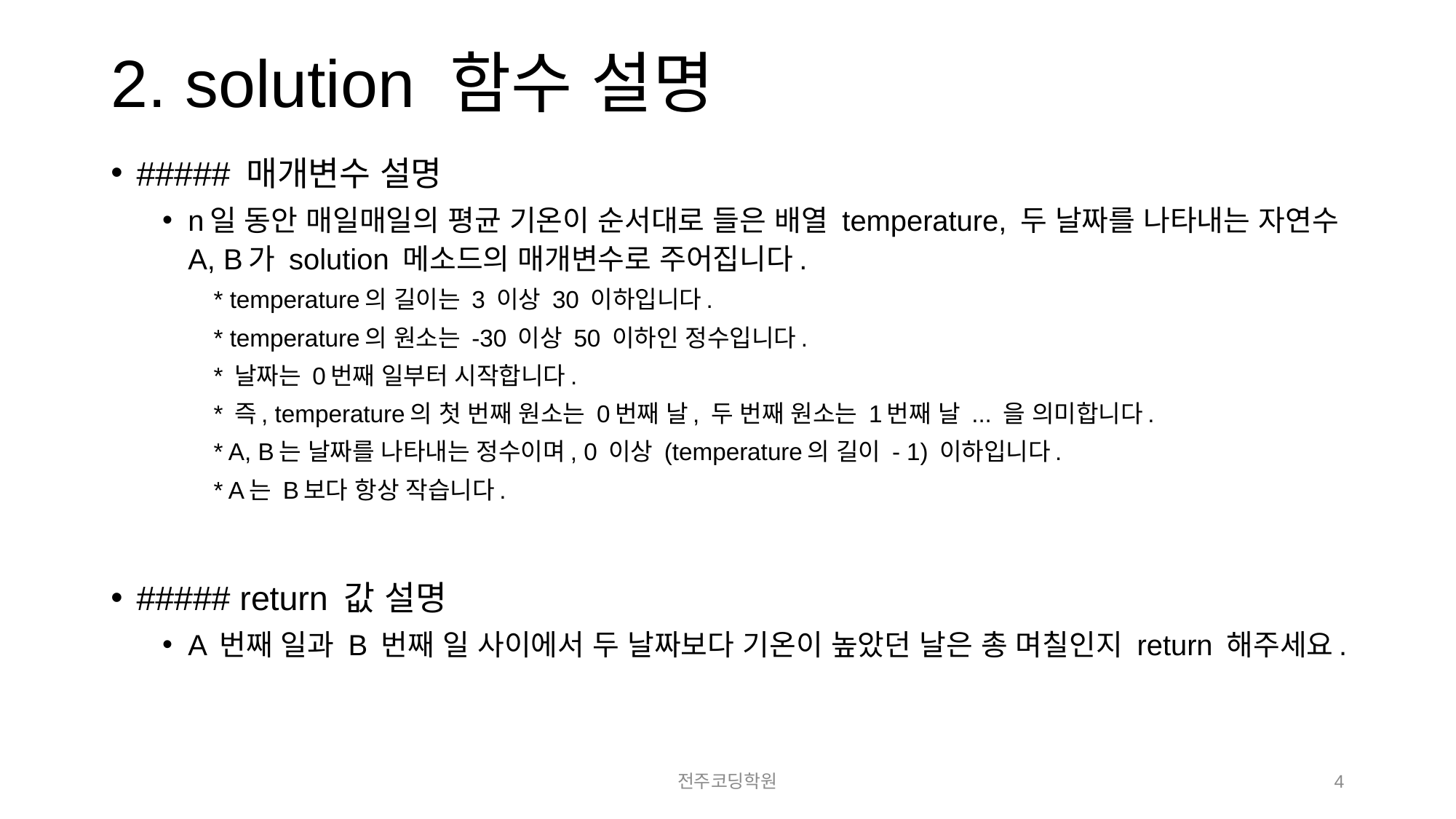

# 2. solution 함수 설명
##### 매개변수 설명
n일 동안 매일매일의 평균 기온이 순서대로 들은 배열 temperature, 두 날짜를 나타내는 자연수 A, B가 solution 메소드의 매개변수로 주어집니다.
* temperature의 길이는 3 이상 30 이하입니다.
* temperature의 원소는 -30 이상 50 이하인 정수입니다.
* 날짜는 0번째 일부터 시작합니다.
* 즉, temperature의 첫 번째 원소는 0번째 날, 두 번째 원소는 1번째 날 ... 을 의미합니다.
* A, B는 날짜를 나타내는 정수이며, 0 이상 (temperature의 길이 - 1) 이하입니다.
* A는 B보다 항상 작습니다.

##### return 값 설명
A 번째 일과 B 번째 일 사이에서 두 날짜보다 기온이 높았던 날은 총 며칠인지 return 해주세요.
전주코딩학원
4